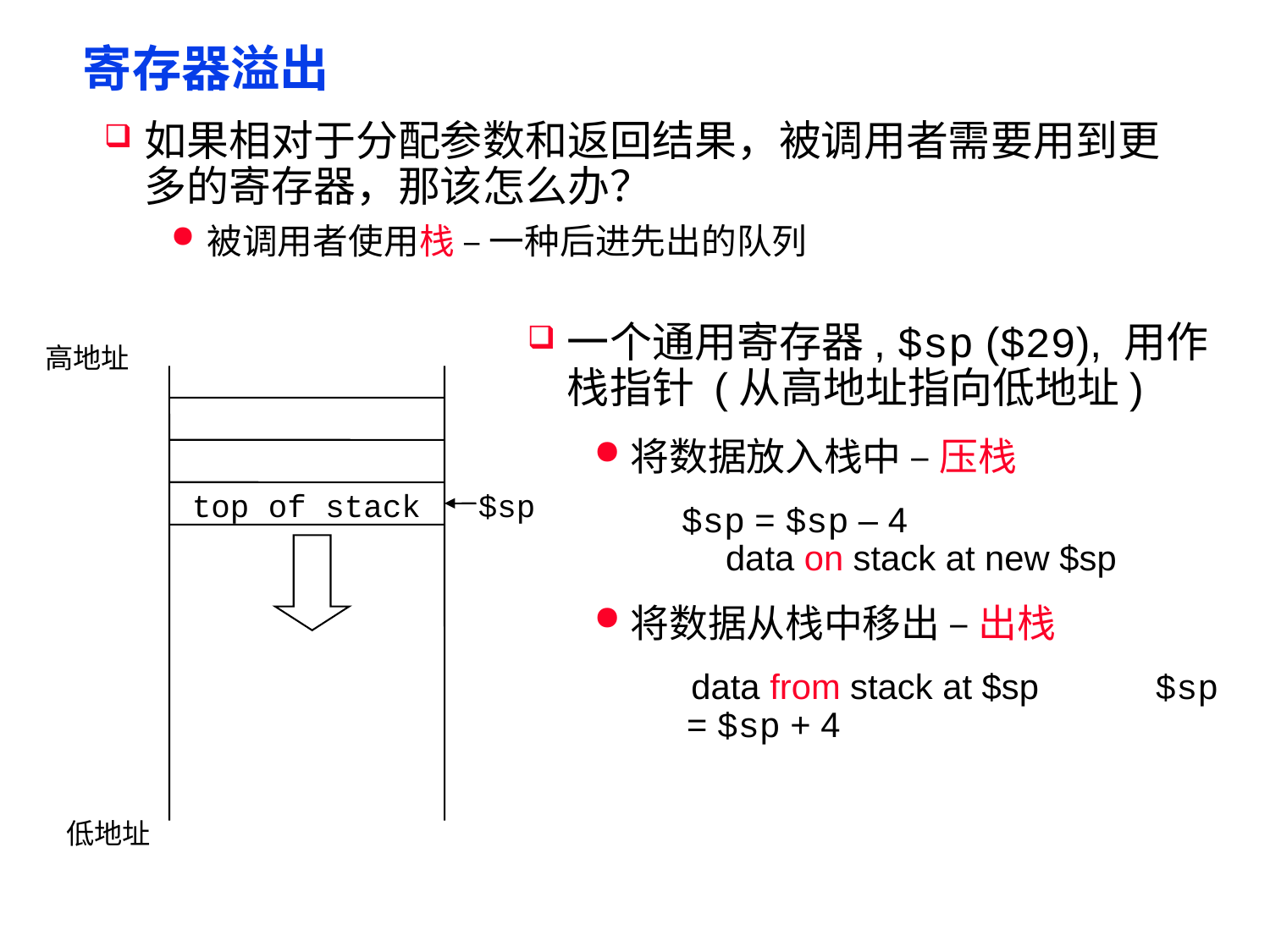

# 寄存器溢出
如果相对于分配参数和返回结果，被调用者需要用到更多的寄存器，那该怎么办？
被调用者使用栈 – 一种后进先出的队列
一个通用寄存器, $sp ($29), 用作栈指针 (从高地址指向低地址)
将数据放入栈中 – 压栈
  $sp = $sp – 4	 		        data on stack at new $sp
将数据从栈中移出 – 出栈
   data from stack at $sp 	         $sp = $sp + 4
高地址

top of stack
$sp

低地址